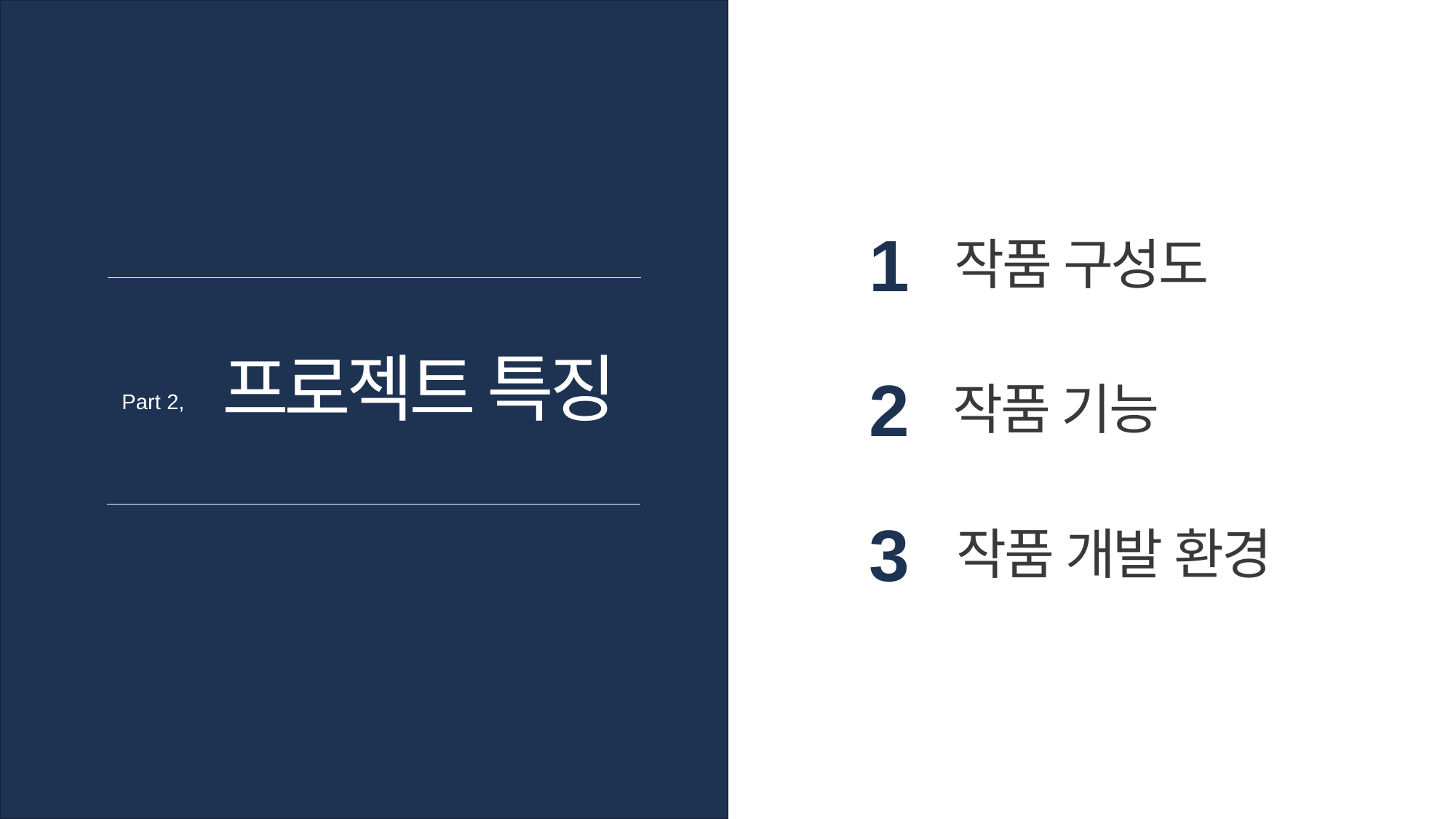

1
작품 구성도
프로젝트 특징
2
작품 기능
Part 2,
3
작품 개발 환경